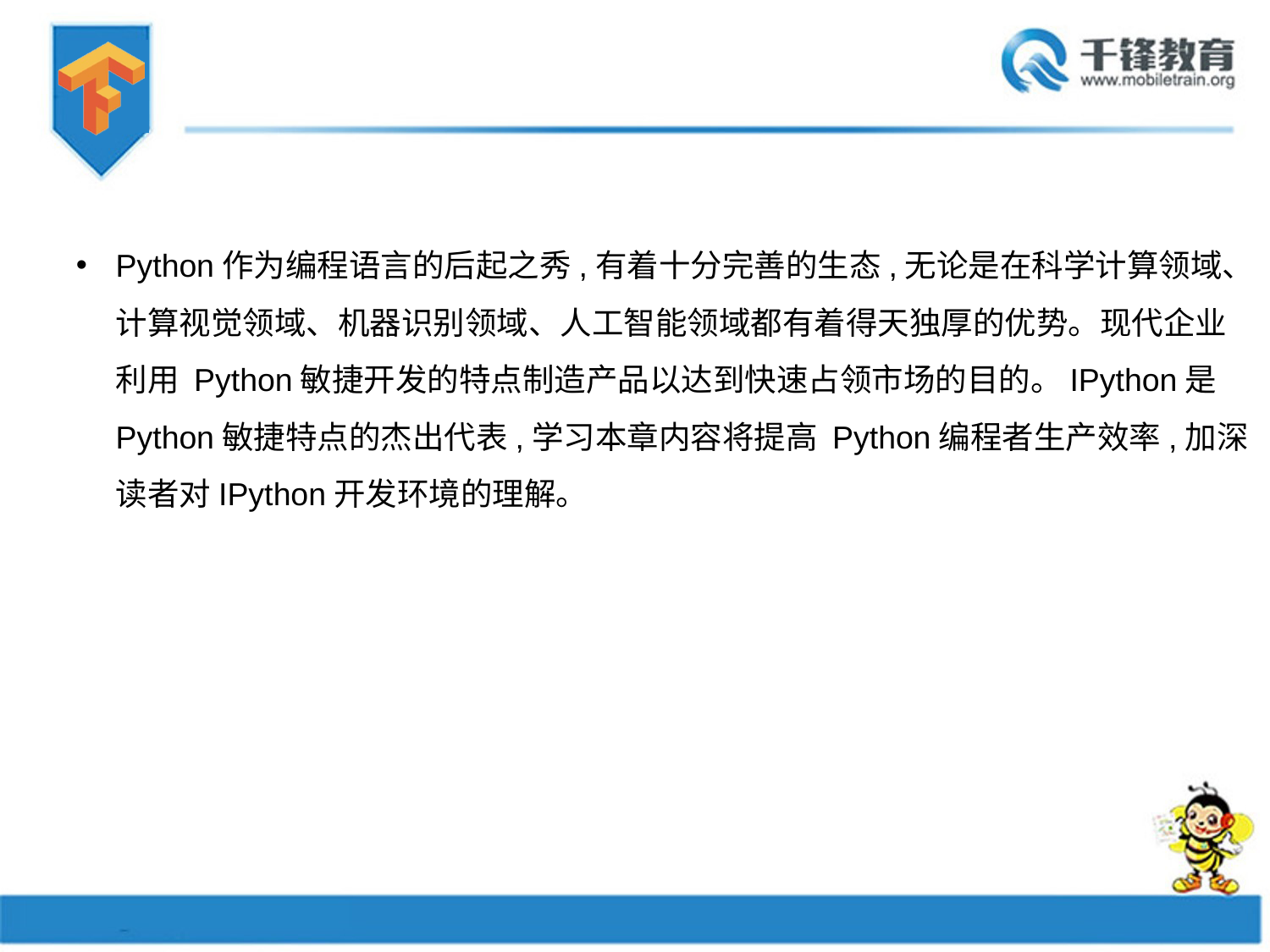

Python作为编程语言的后起之秀,有着十分完善的生态,无论是在科学计算领域、计算视觉领域、机器识别领域、人工智能领域都有着得天独厚的优势。现代企业利用 Python敏捷开发的特点制造产品以达到快速占领市场的目的。IPython是 Python敏捷特点的杰出代表,学习本章内容将提高 Python编程者生产效率,加深读者对IPython开发环境的理解。